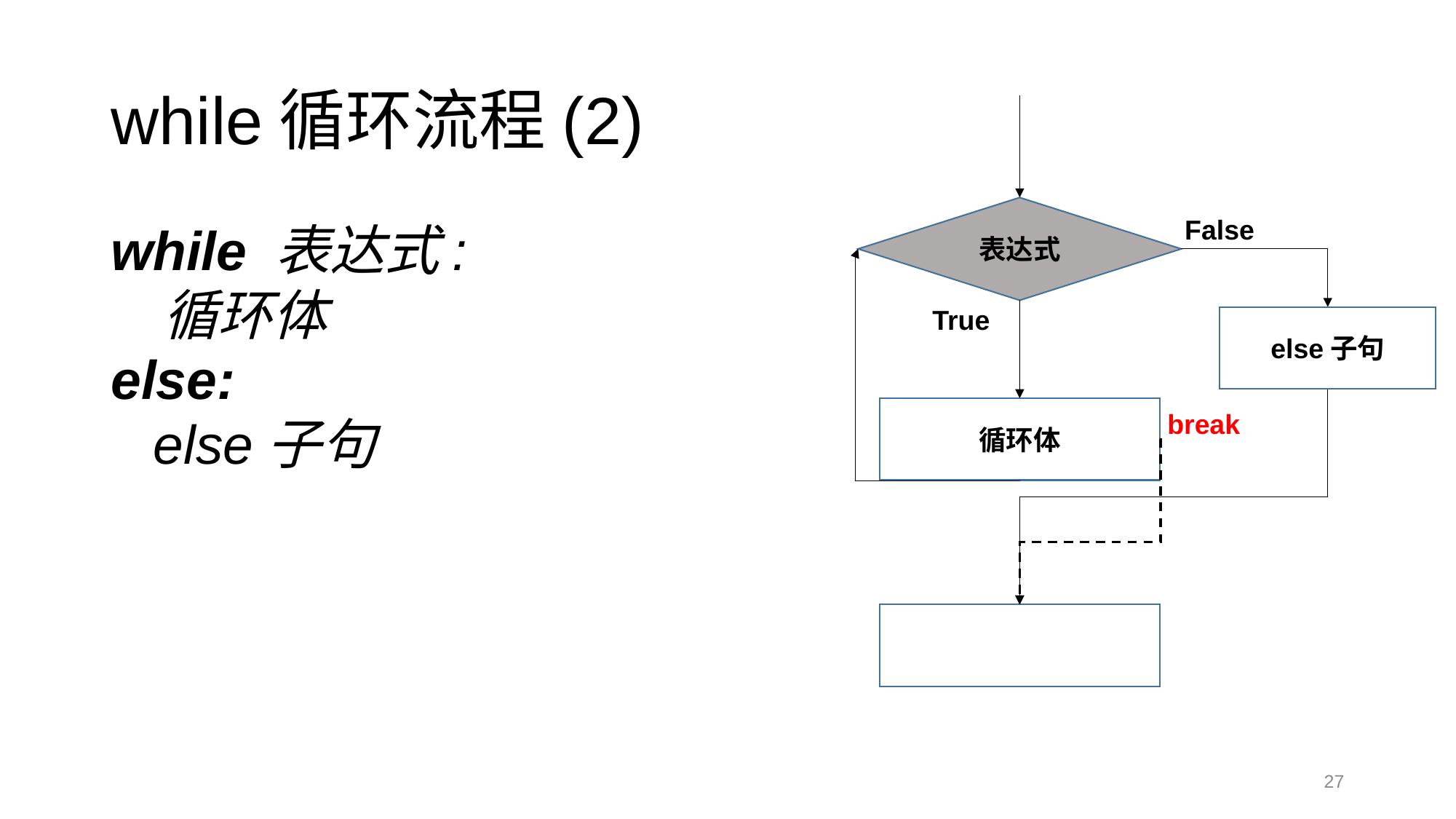

# while循环流程(2)
表达式
False
while 表达式:
	 循环体
else:
	 else子句
True
else子句
循环体
break

27